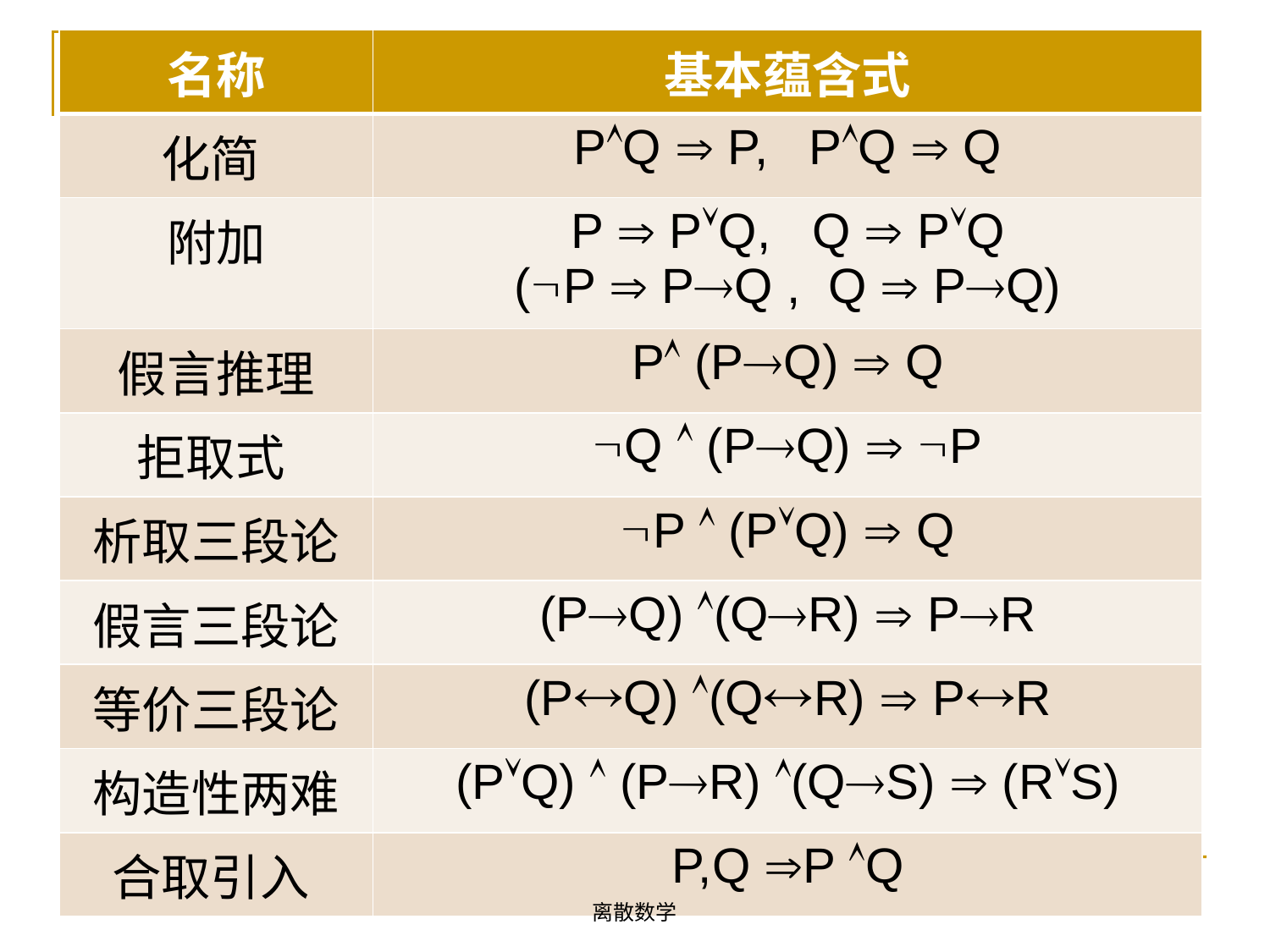

| 名称 | 基本蕴含式 |
| --- | --- |
| 化简 | P∧Q ⇒ P, P∧Q ⇒ Q |
| 附加 | P ⇒ P∨Q, Q ⇒ P∨Q (¬P ⇒ P→Q , Q ⇒ P→Q) |
| 假言推理 | P∧ (P→Q) ⇒ Q |
| 拒取式 | ¬Q ∧ (P→Q) ⇒ ¬P |
| 析取三段论 | ¬P ∧ (P∨Q) ⇒ Q |
| 假言三段论 | (P→Q) ∧(Q→R) ⇒ P→R |
| 等价三段论 | (P↔Q) ∧(Q↔R) ⇒ P↔R |
| 构造性两难 | (P∨Q) ∧ (P→R) ∧(Q→S) ⇒ (R∨S) |
| 合取引入 | P,Q ⇒P ∧Q |

130
离散数学